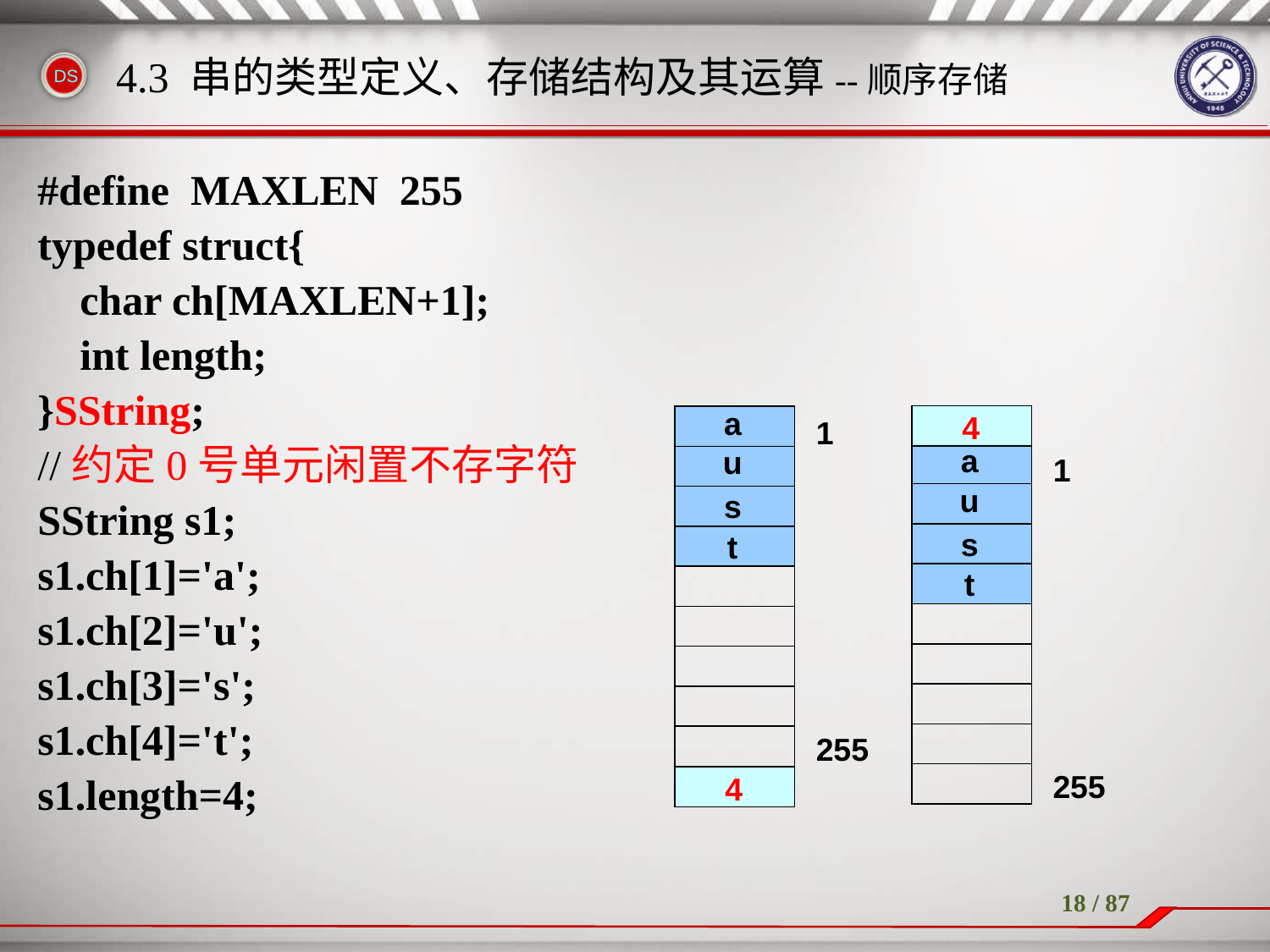

# 4.3 串的类型定义、存储结构及其运算--顺序存储
#define  MAXLEN  255
typedef struct{
    char ch[MAXLEN+1];
    int length;
}SString;
//约定0号单元闲置不存字符
SString s1;
s1.ch[1]='a';
s1.ch[2]='u';
s1.ch[3]='s';
s1.ch[4]='t';
s1.length=4;
a

u

s

t

4

a

u

s

t

1
255
1
255
4